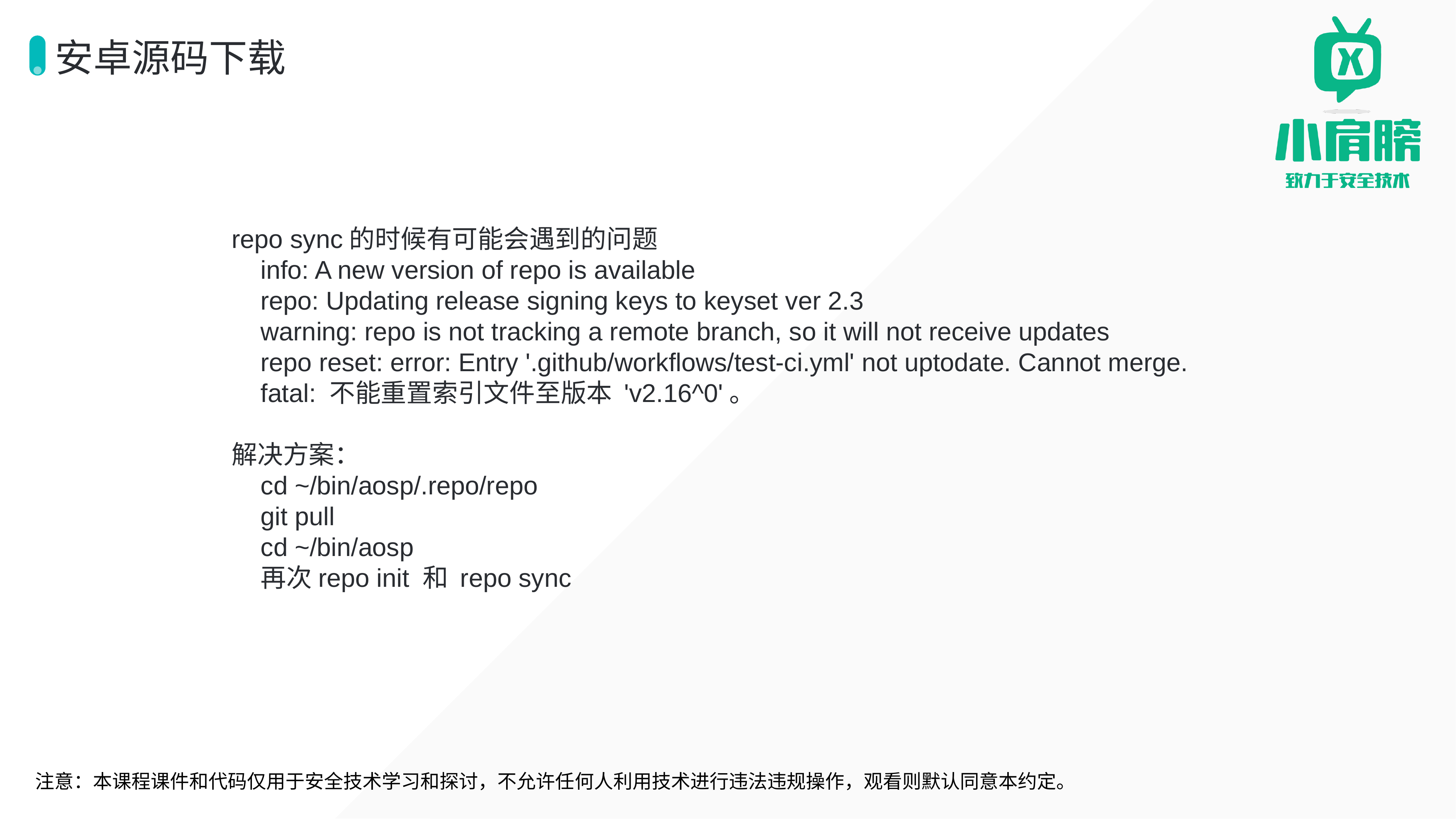

# 安卓源码下载
repo sync的时候有可能会遇到的问题
info: A new version of repo is available
repo: Updating release signing keys to keyset ver 2.3
warning: repo is not tracking a remote branch, so it will not receive updates
repo reset: error: Entry '.github/workflows/test-ci.yml' not uptodate. Cannot merge.
fatal: 不能重置索引文件至版本 'v2.16^0'。

解决方案：
cd ~/bin/aosp/.repo/repo
git pull
cd ~/bin/aosp
再次repo init 和 repo sync